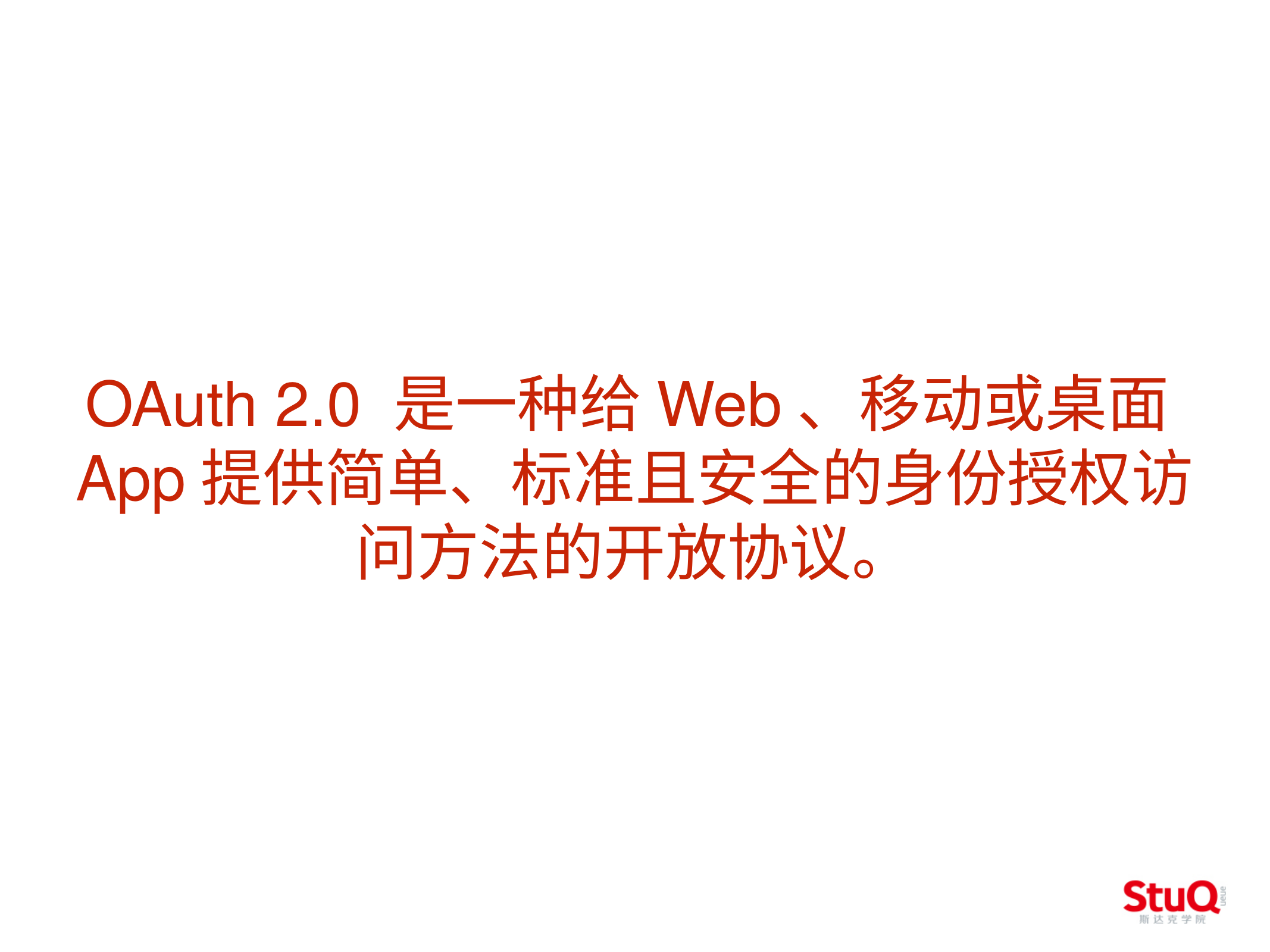

OAuth 2.0 是一种给Web、移动或桌面App提供简单、标准且安全的身份授权访问方法的开放协议。